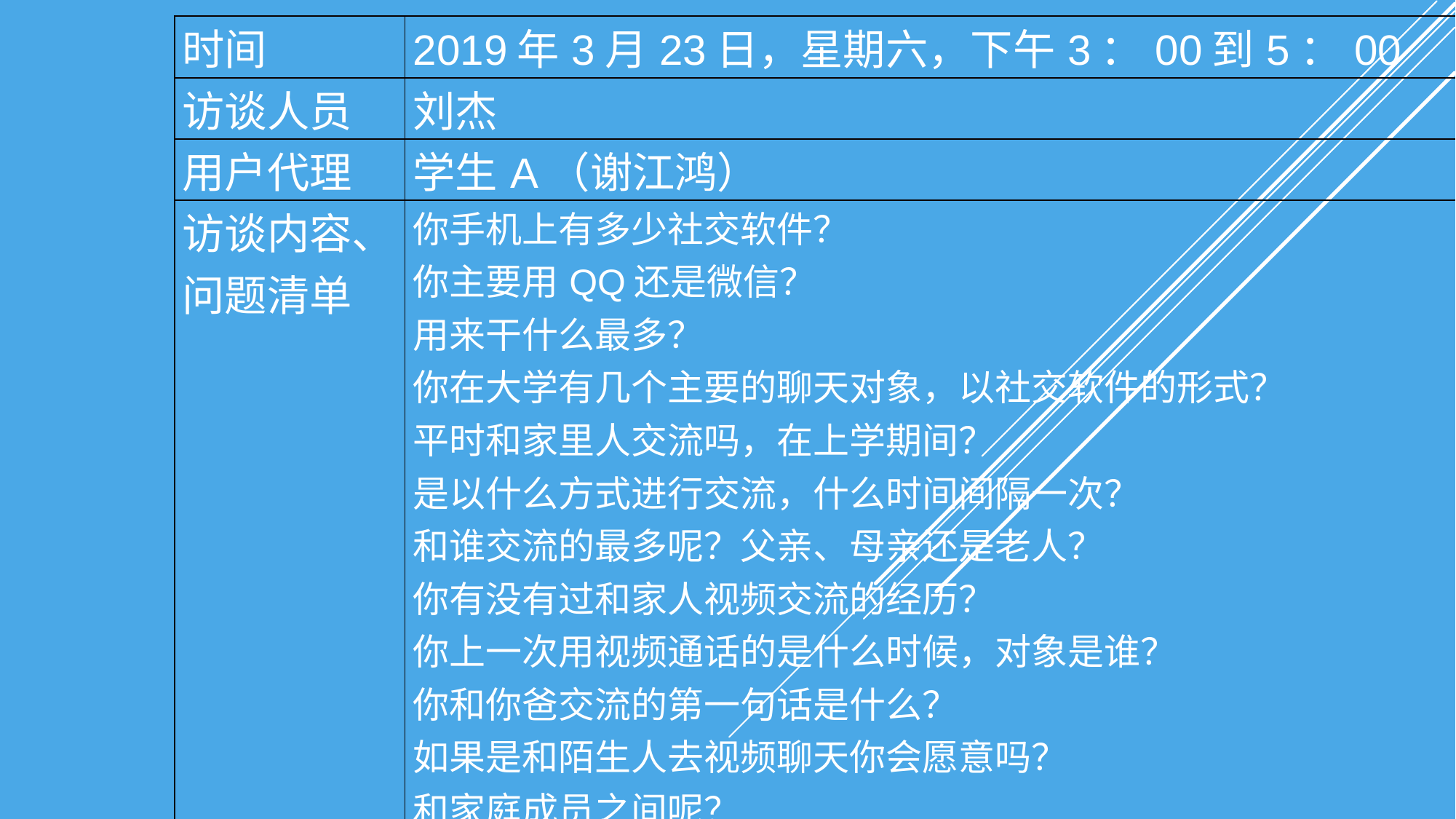

#
| 时间 | 2019年3月23日，星期六，下午3：00到5：00 |
| --- | --- |
| 访谈人员 | 刘杰 |
| 用户代理 | 学生A（谢江鸿） |
| 访谈内容、问题清单 | 你手机上有多少社交软件？ 你主要用QQ还是微信？ 用来干什么最多？ 你在大学有几个主要的聊天对象，以社交软件的形式？ 平时和家里人交流吗，在上学期间？ 是以什么方式进行交流，什么时间间隔一次？ 和谁交流的最多呢？父亲、母亲还是老人？ 你有没有过和家人视频交流的经历？ 你上一次用视频通话的是什么时候，对象是谁？ 你和你爸交流的第一句话是什么？ 如果是和陌生人去视频聊天你会愿意吗？ 和家庭成员之间呢？ |